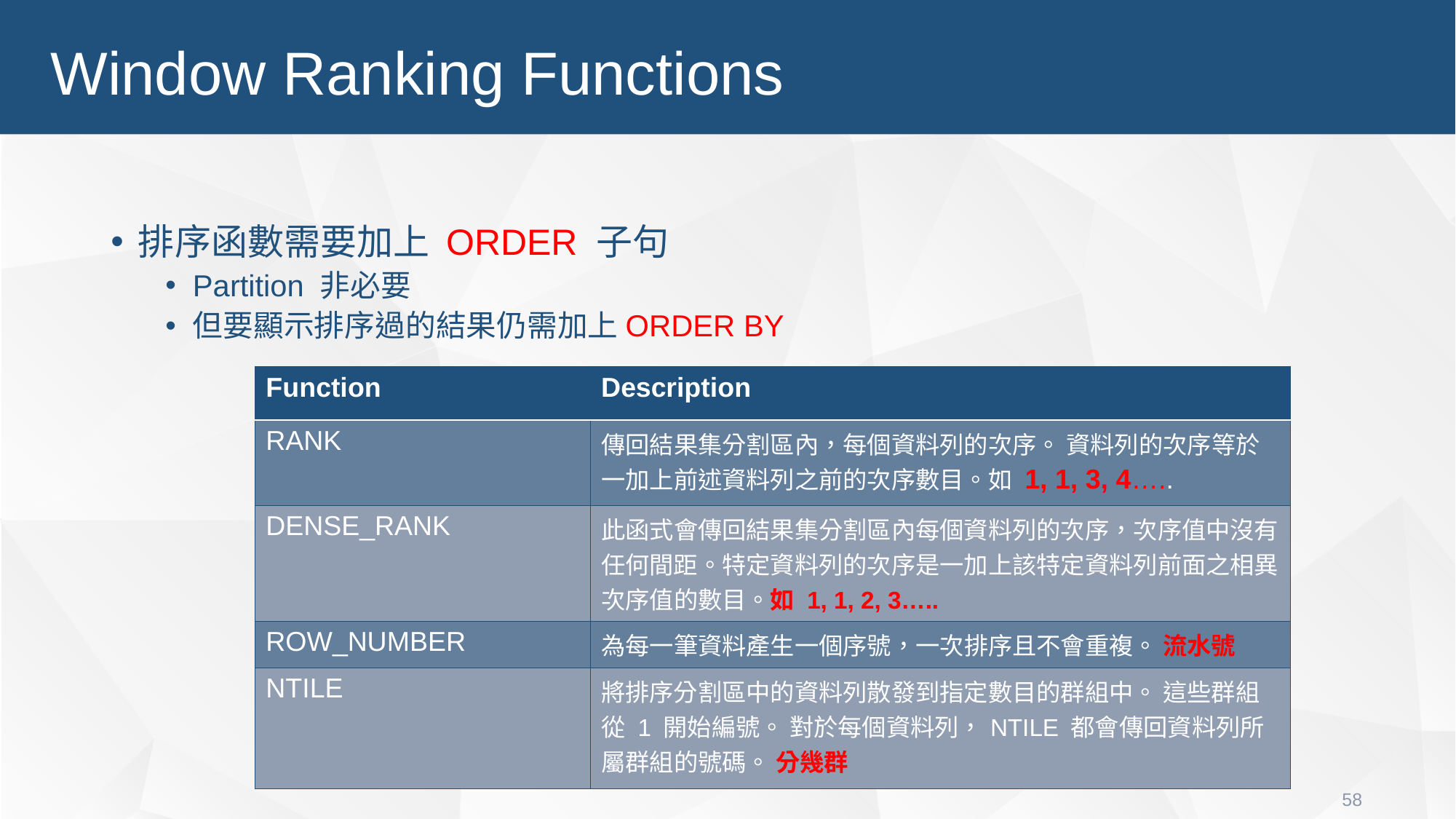

58
Window Ranking Functions
排序函數需要加上 ORDER 子句
Partition 非必要
但要顯示排序過的結果仍需加上ORDER BY
| Function | Description |
| --- | --- |
| RANK | 傳回結果集分割區內，每個資料列的次序。 資料列的次序等於一加上前述資料列之前的次序數目。如 1, 1, 3, 4….. |
| DENSE\_RANK | 此函式會傳回結果集分割區內每個資料列的次序，次序值中沒有任何間距。特定資料列的次序是一加上該特定資料列前面之相異次序值的數目。如 1, 1, 2, 3….. |
| ROW\_NUMBER | 為每一筆資料產生一個序號，一次排序且不會重複。 流水號 |
| NTILE | 將排序分割區中的資料列散發到指定數目的群組中。 這些群組從 1 開始編號。 對於每個資料列，NTILE 都會傳回資料列所屬群組的號碼。 分幾群 |